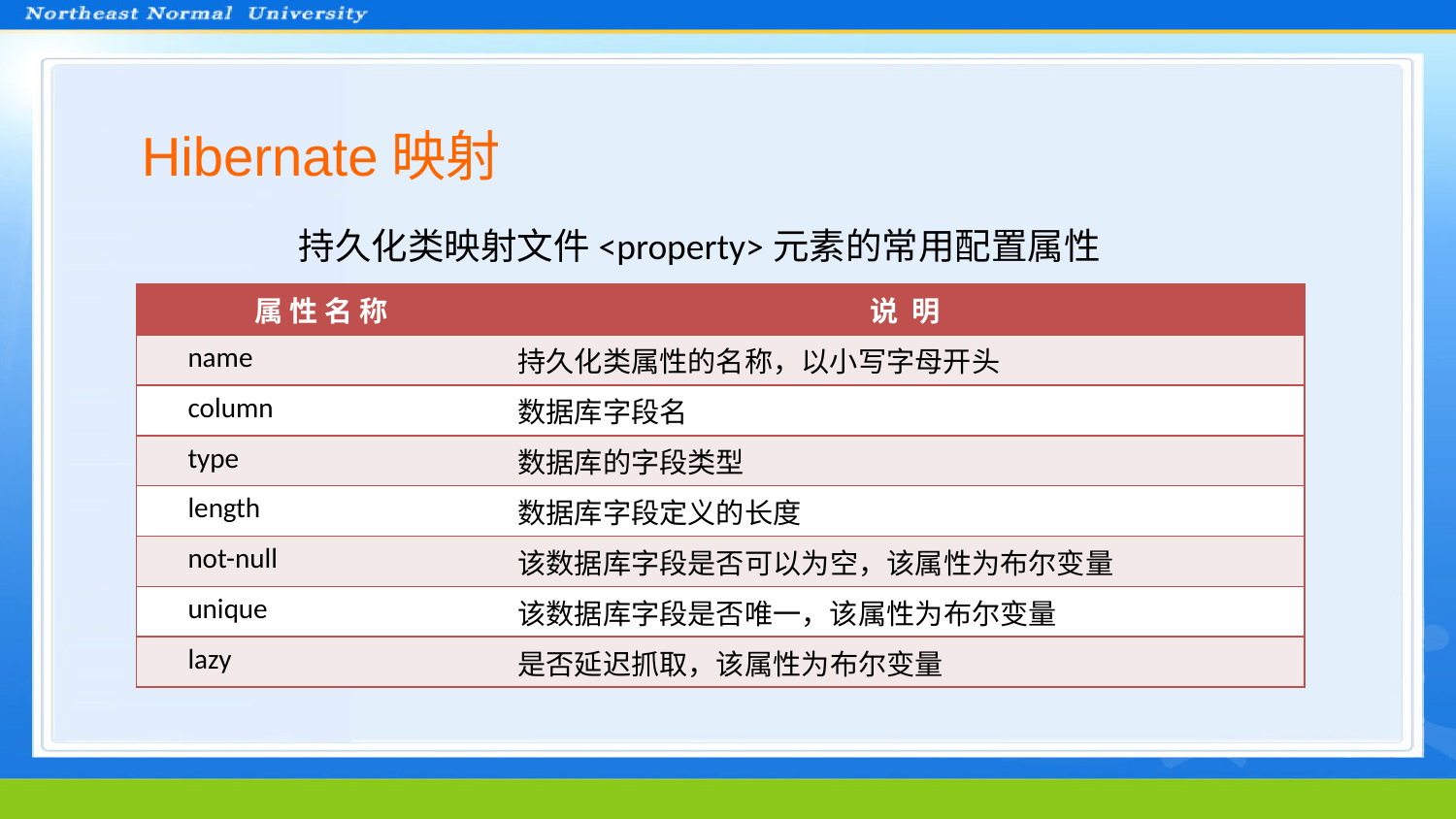

Hibernate映射
持久化类映射文件<property>元素的常用配置属性
| 属 性 名 称 | 说 明 |
| --- | --- |
| name | 持久化类属性的名称，以小写字母开头 |
| column | 数据库字段名 |
| type | 数据库的字段类型 |
| length | 数据库字段定义的长度 |
| not-null | 该数据库字段是否可以为空，该属性为布尔变量 |
| unique | 该数据库字段是否唯一，该属性为布尔变量 |
| lazy | 是否延迟抓取，该属性为布尔变量 |